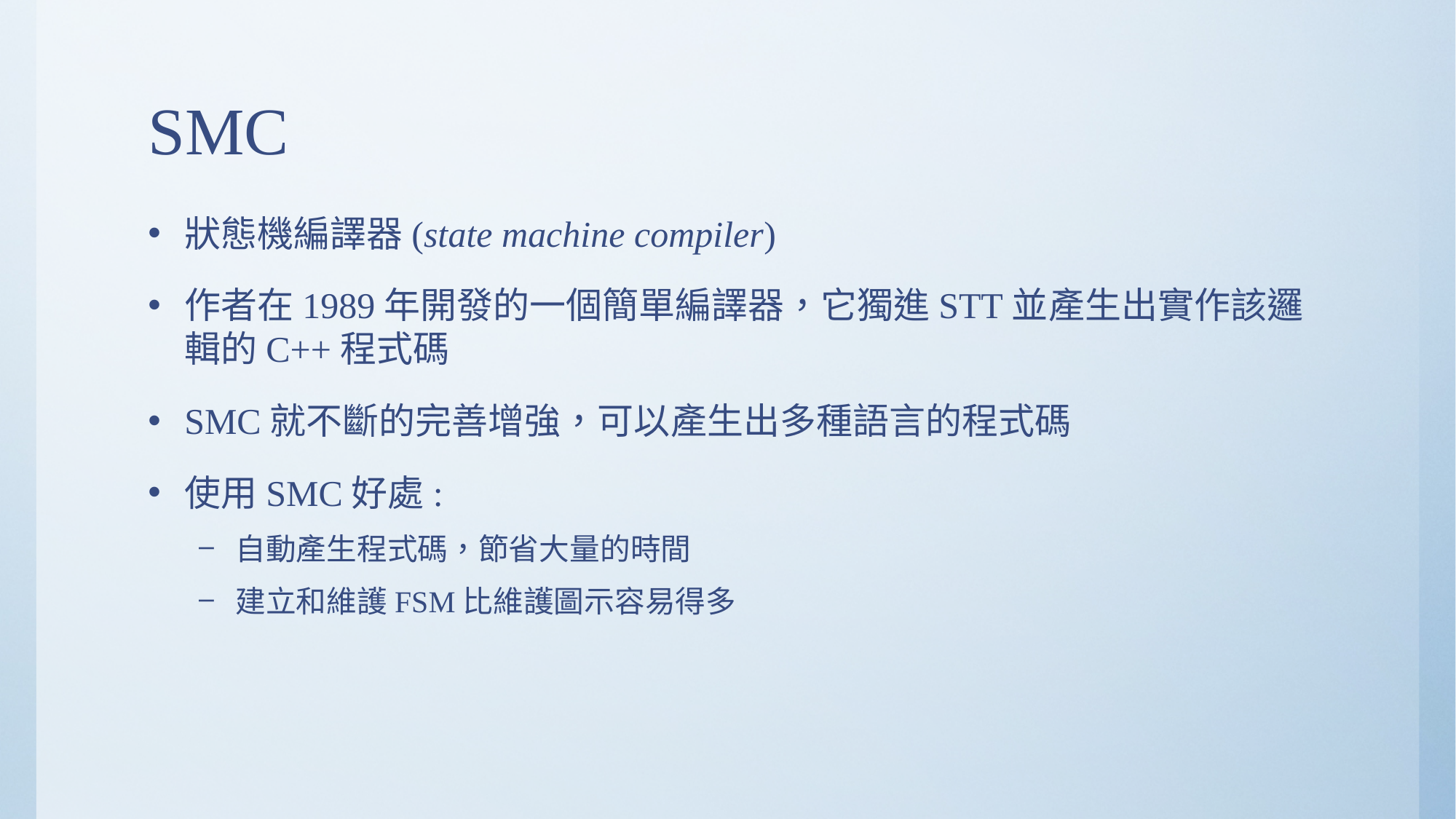

# SMC
狀態機編譯器(state machine compiler)
作者在1989年開發的一個簡單編譯器，它獨進STT並產生出實作該邏輯的C++程式碼
SMC就不斷的完善增強，可以產生出多種語言的程式碼
使用SMC好處:
自動產生程式碼，節省大量的時間
建立和維護FSM比維護圖示容易得多